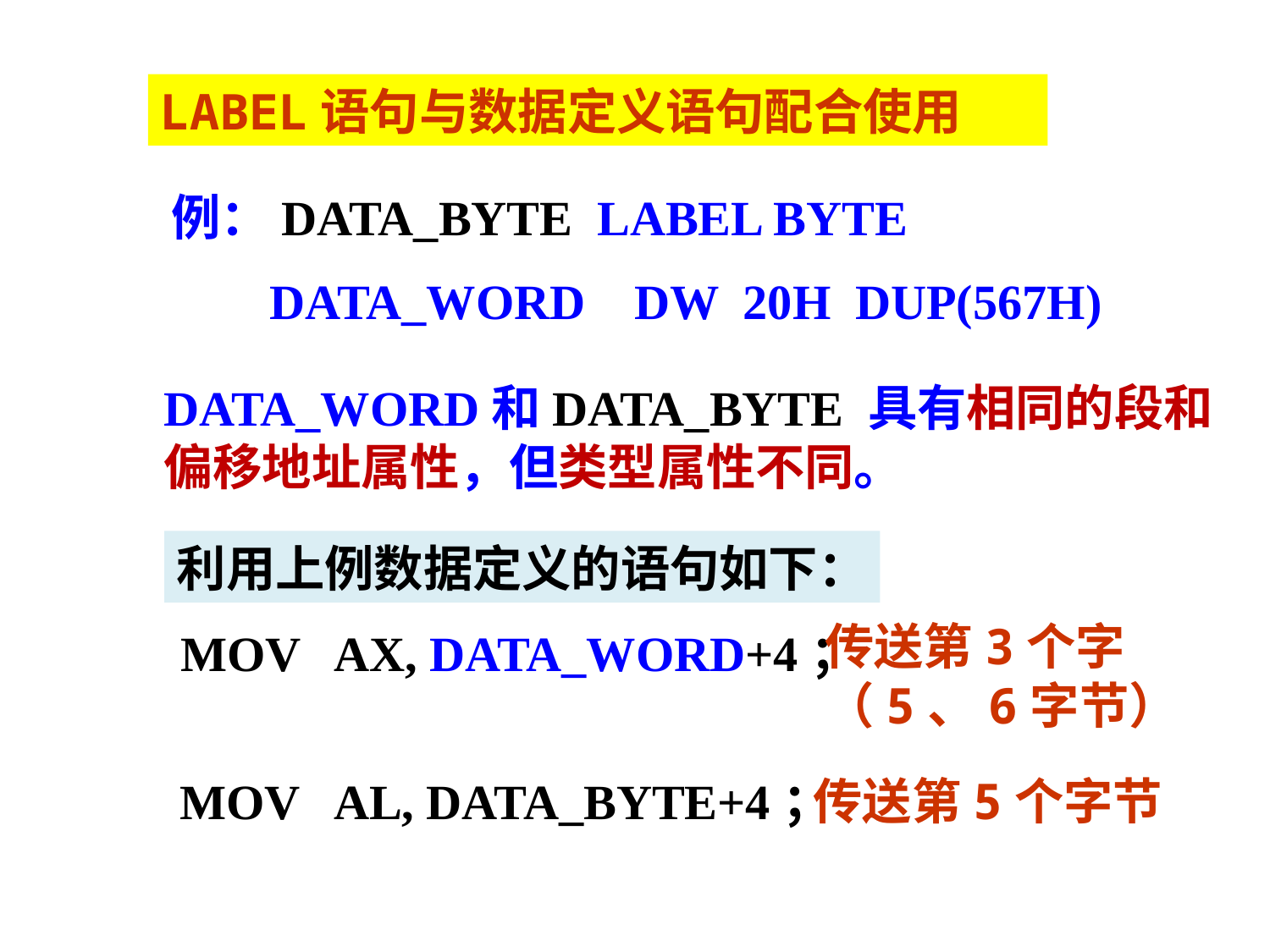

LABEL语句与数据定义语句配合使用
例：DATA_BYTE  LABEL BYTE
        DATA_WORD    DW  20H  DUP(567H)
DATA_WORD和DATA_BYTE 具有相同的段和
偏移地址属性，但类型属性不同。
利用上例数据定义的语句如下：
传送第3个字
（5、6字节）
MOV   AX, DATA_WORD+4；
MOV   AL, DATA_BYTE+4；
传送第5个字节
26